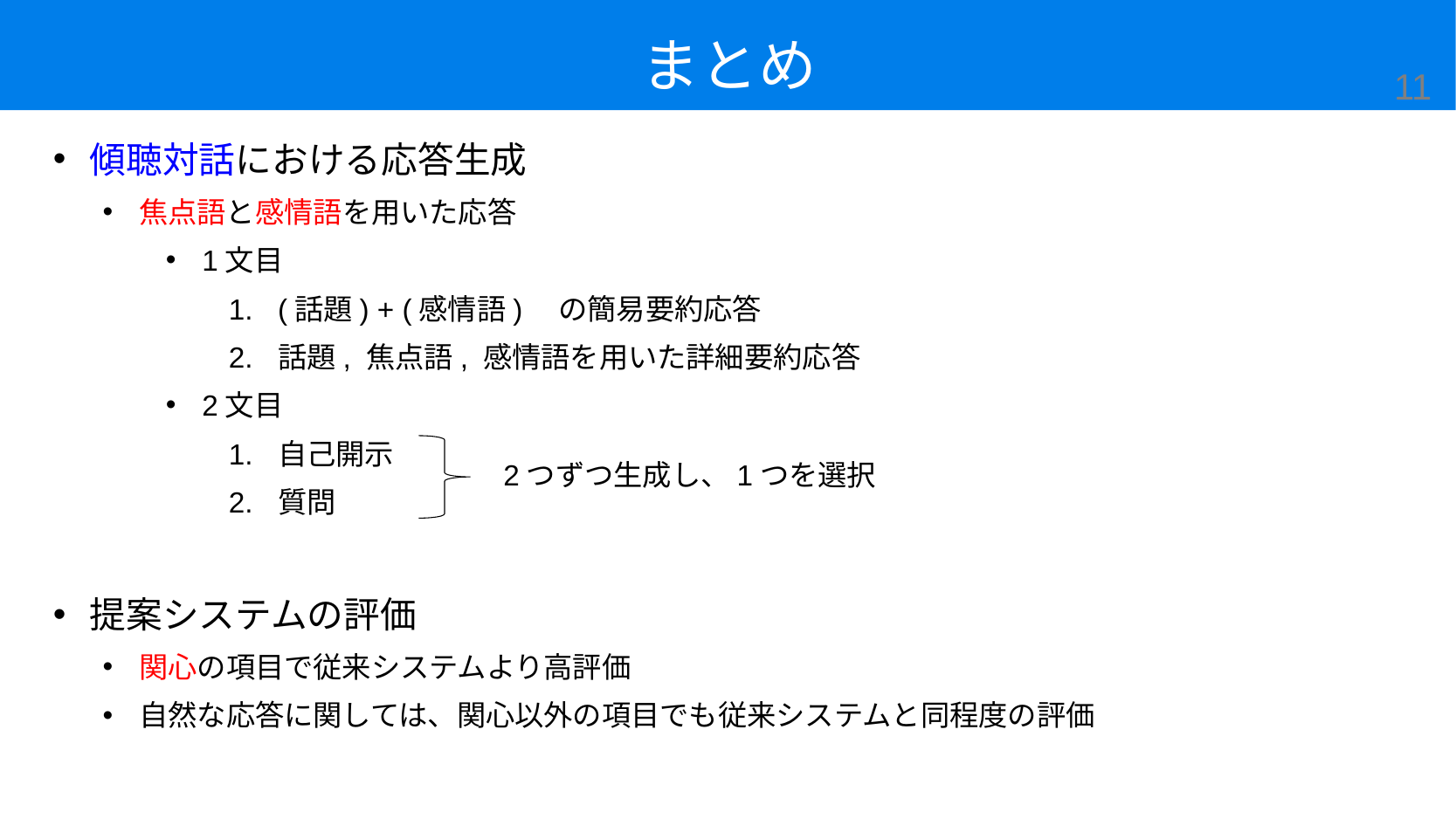

# まとめ
11
傾聴対話における応答生成
焦点語と感情語を用いた応答
1文目
(話題) + (感情語)　の簡易要約応答
話題, 焦点語, 感情語を用いた詳細要約応答
2文目
自己開示
質問

提案システムの評価
関心の項目で従来システムより高評価
自然な応答に関しては、関心以外の項目でも従来システムと同程度の評価

2つずつ生成し、1つを選択